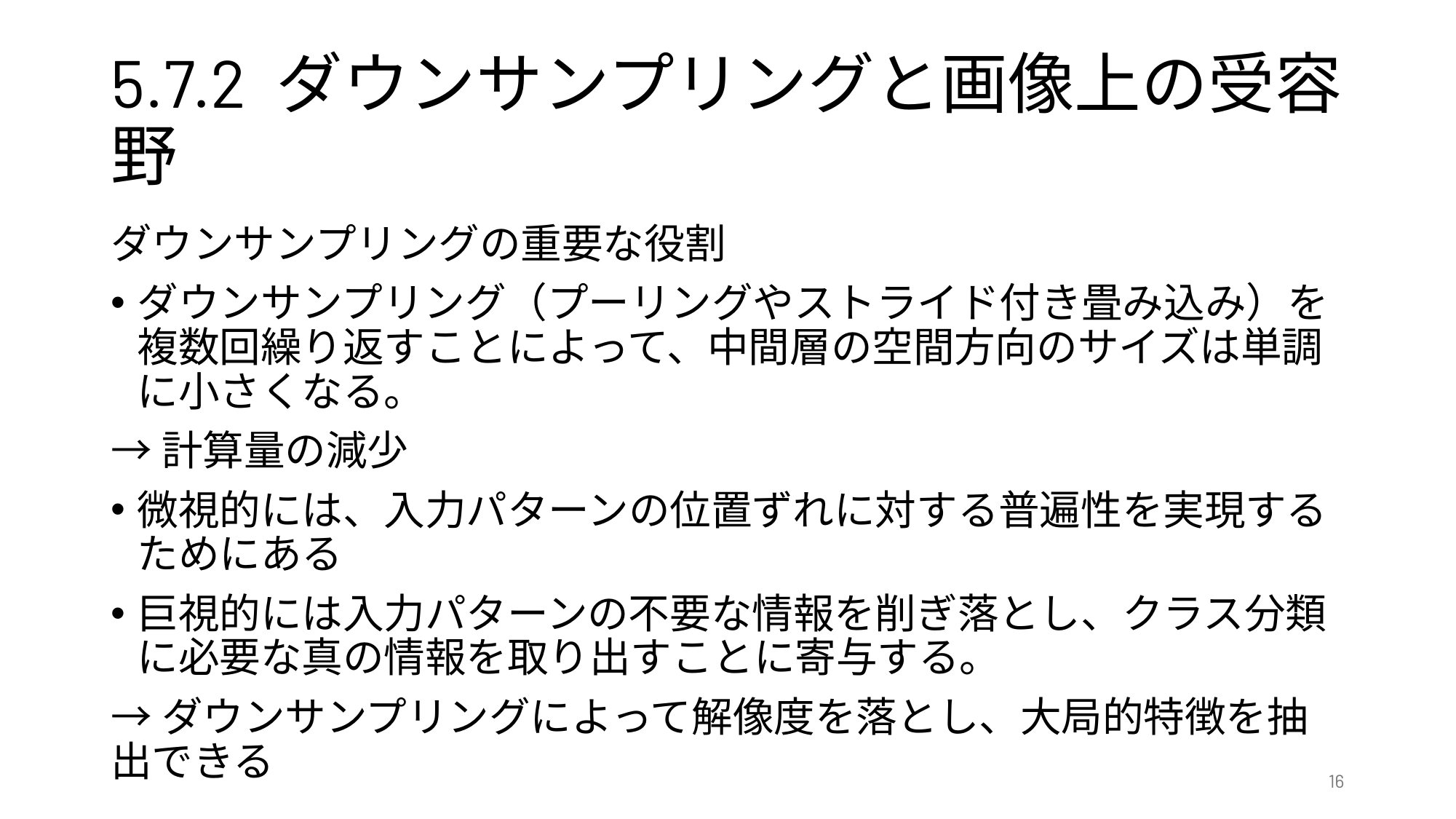

# 5.7.2 ダウンサンプリングと画像上の受容野
ダウンサンプリングの重要な役割
ダウンサンプリング（プーリングやストライド付き畳み込み）を複数回繰り返すことによって、中間層の空間方向のサイズは単調に小さくなる。
→計算量の減少
微視的には、入力パターンの位置ずれに対する普遍性を実現するためにある
巨視的には入力パターンの不要な情報を削ぎ落とし、クラス分類に必要な真の情報を取り出すことに寄与する。
→ダウンサンプリングによって解像度を落とし、大局的特徴を抽出できる

16